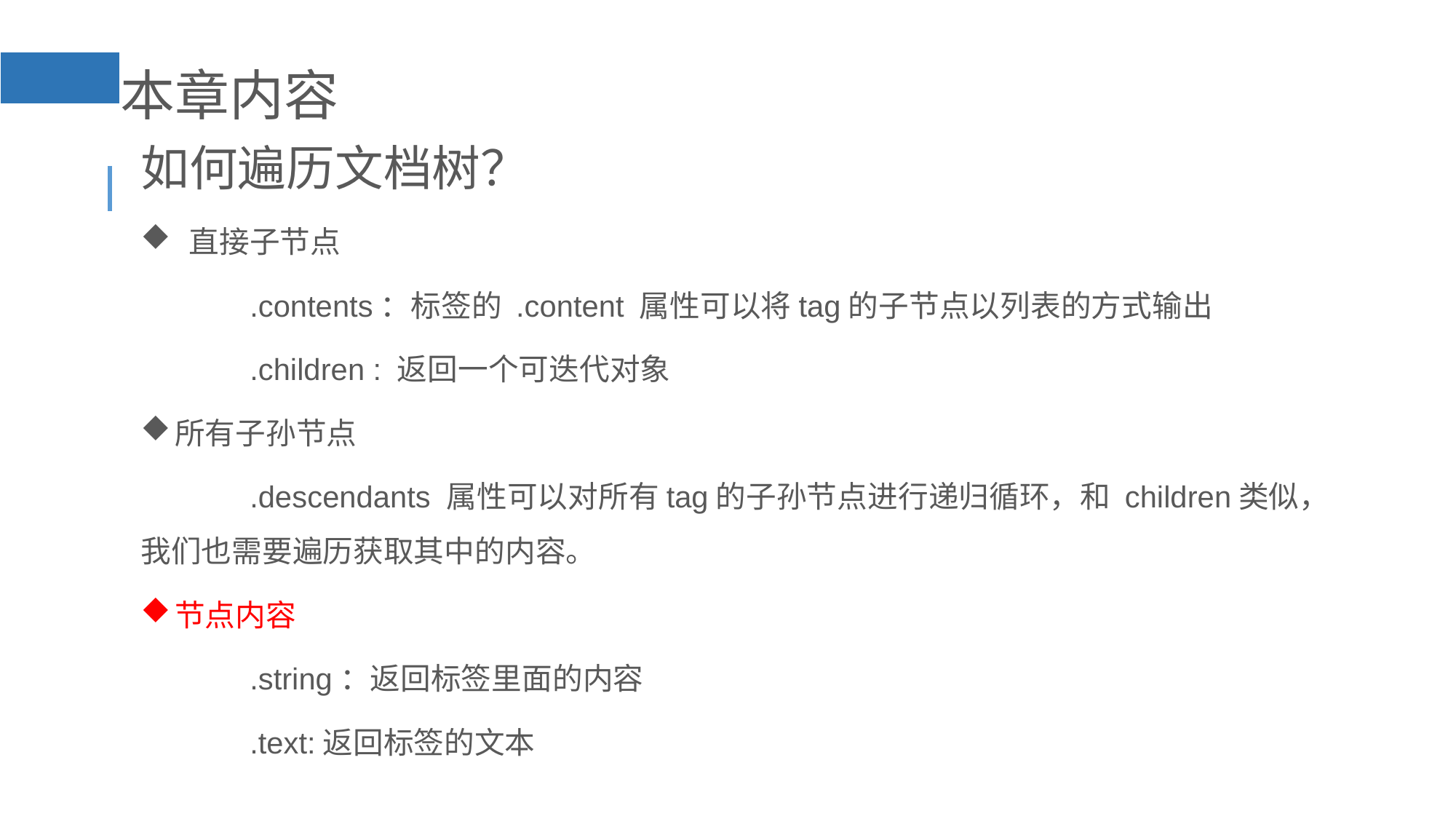

本章内容

如何遍历文档树？
 直接子节点
	.contents：标签的 .content 属性可以将tag的子节点以列表的方式输出
	.children : 返回一个可迭代对象
所有子孙节点
	.descendants 属性可以对所有tag的子孙节点进行递归循环，和 children类似，我们也需要遍历获取其中的内容。
节点内容
	.string：返回标签里面的内容
	.text:返回标签的文本